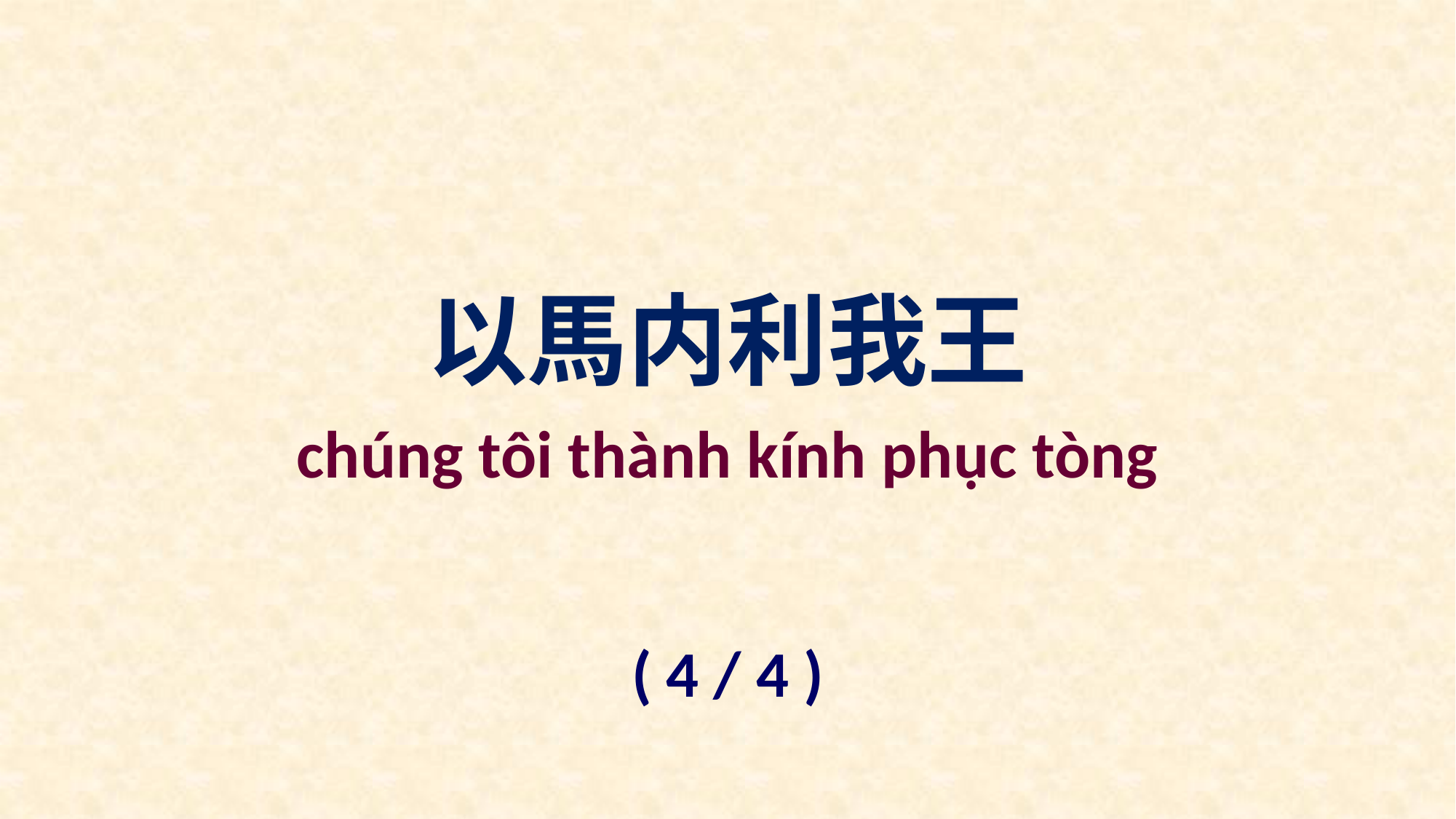

以馬内利我王
chúng tôi thành kính phục tòng
( 4 / 4 )